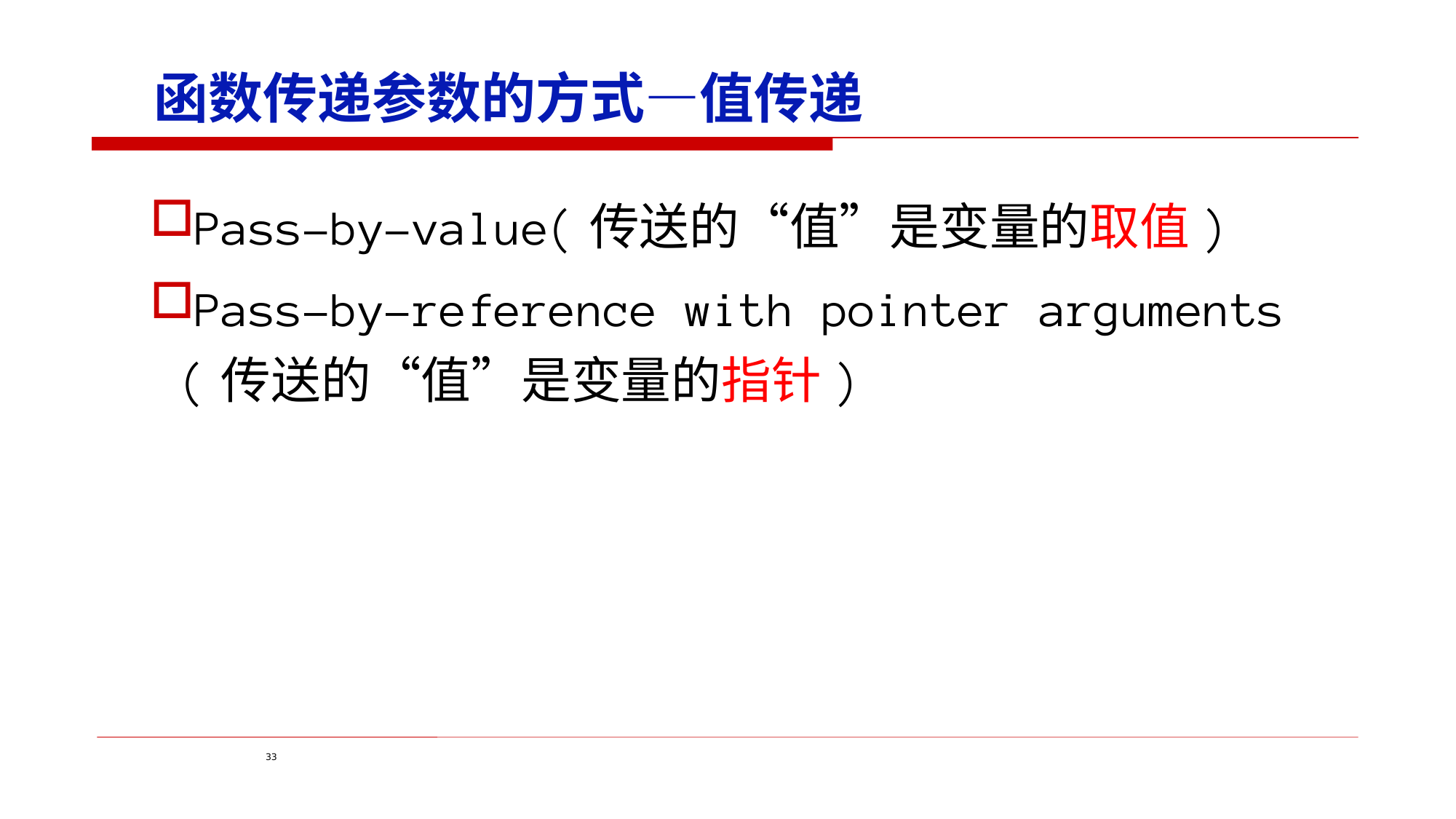

函数传递参数的方式—值传递
Pass-by-value(传送的“值”是变量的取值)
Pass-by-reference with pointer arguments   (传送的“值”是变量的指针)

33